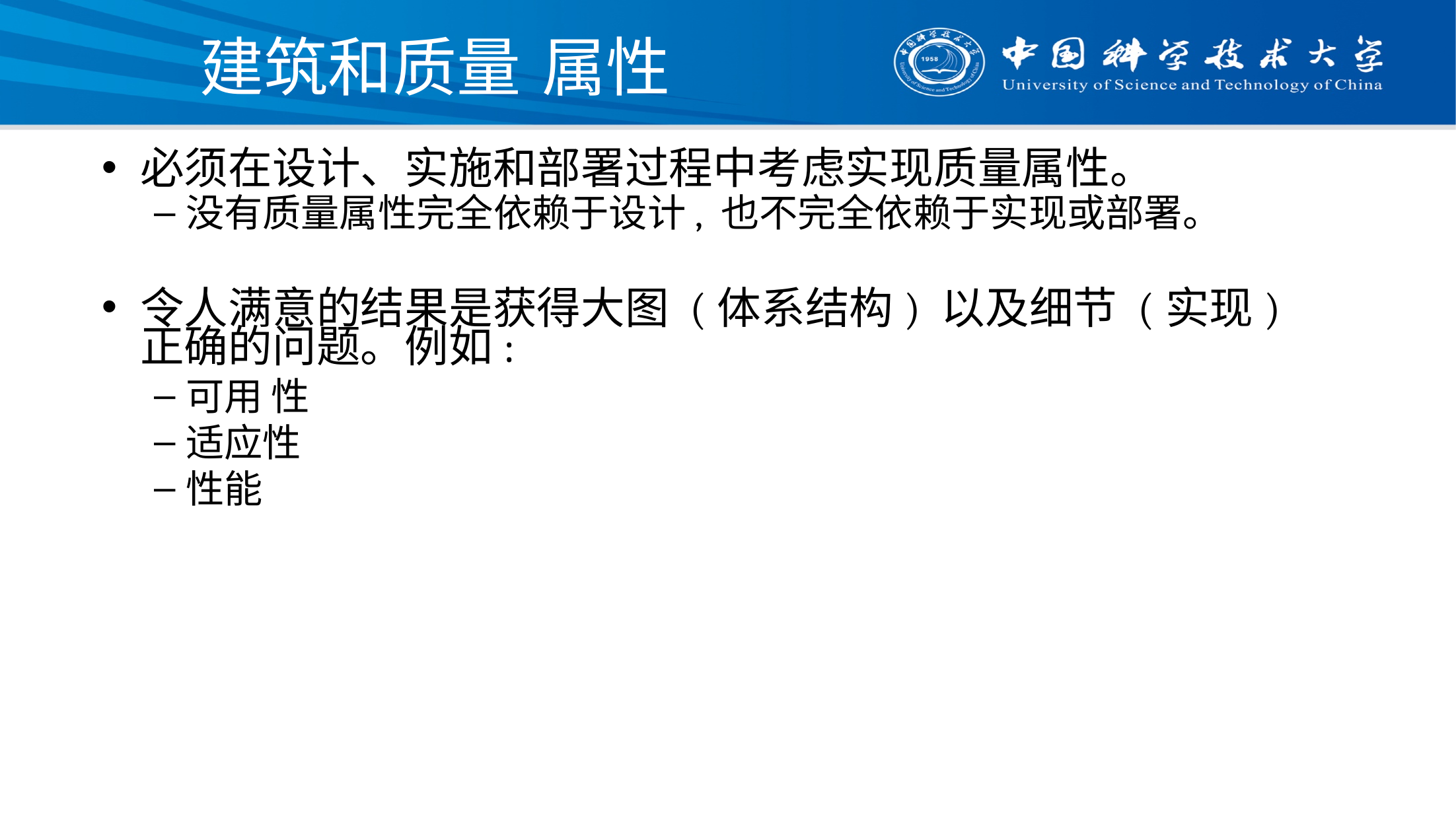

# 建筑和质量 属性
必须在设计、实施和部署过程中考虑实现质量属性。
没有质量属性完全依赖于设计, 也不完全依赖于实现或部署。

令人满意的结果是获得大图 (体系结构) 以及细节 (实现) 正确的问题。例如:
可用 性
适应性
性能